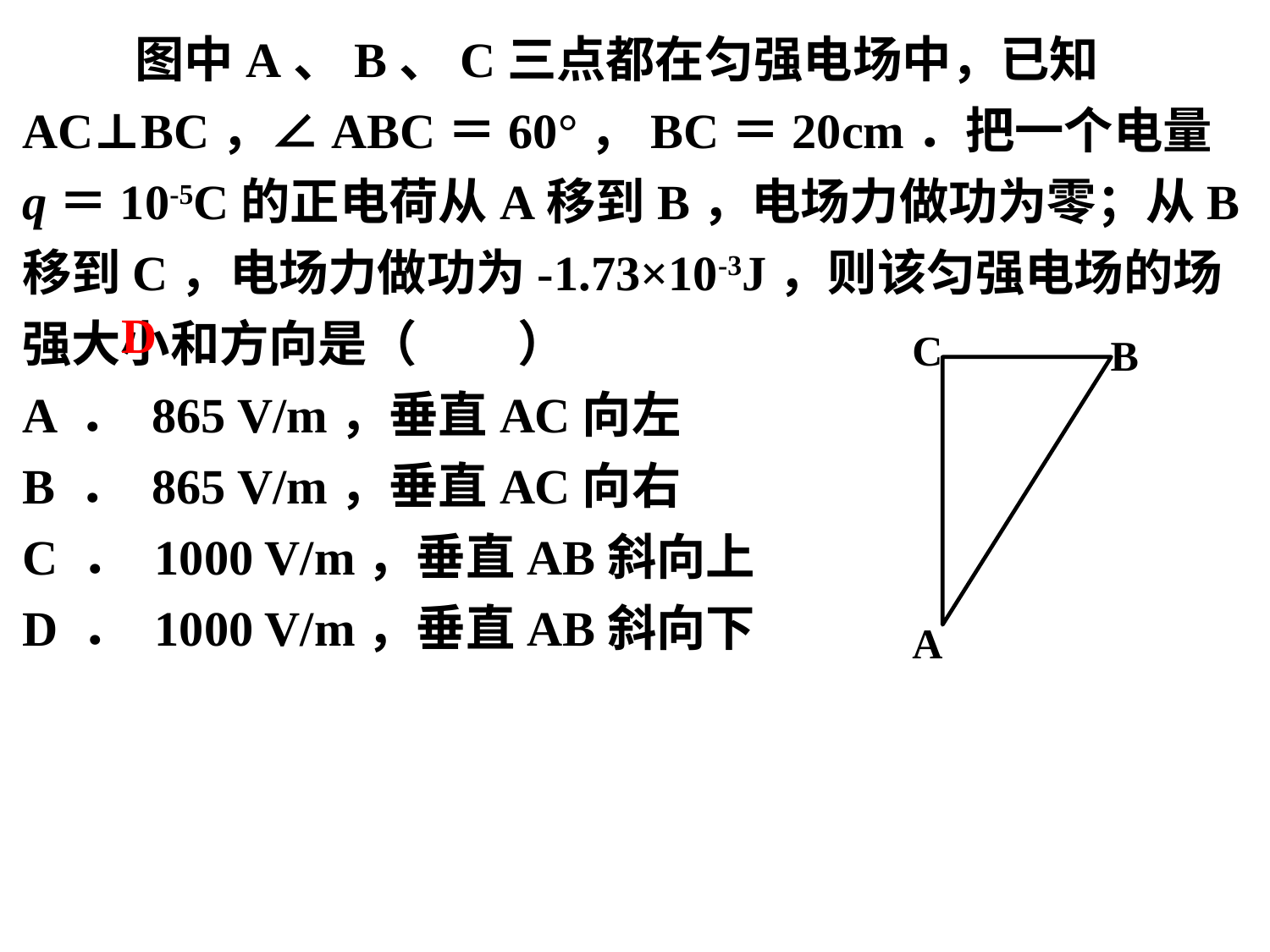

图中A、B、C三点都在匀强电场中，已知AC⊥BC，∠ABC＝60°，BC＝20cm．把一个电量q＝10-5C的正电荷从A移到B，电场力做功为零；从B移到C，电场力做功为-1.73×10-3J，则该匀强电场的场强大小和方向是（         ）
A ． 865 V/m，垂直AC向左
B ． 865 V/m，垂直AC向右
C ． 1000 V/m，垂直AB斜向上
D ． 1000 V/m，垂直AB斜向下
D
C
B

A